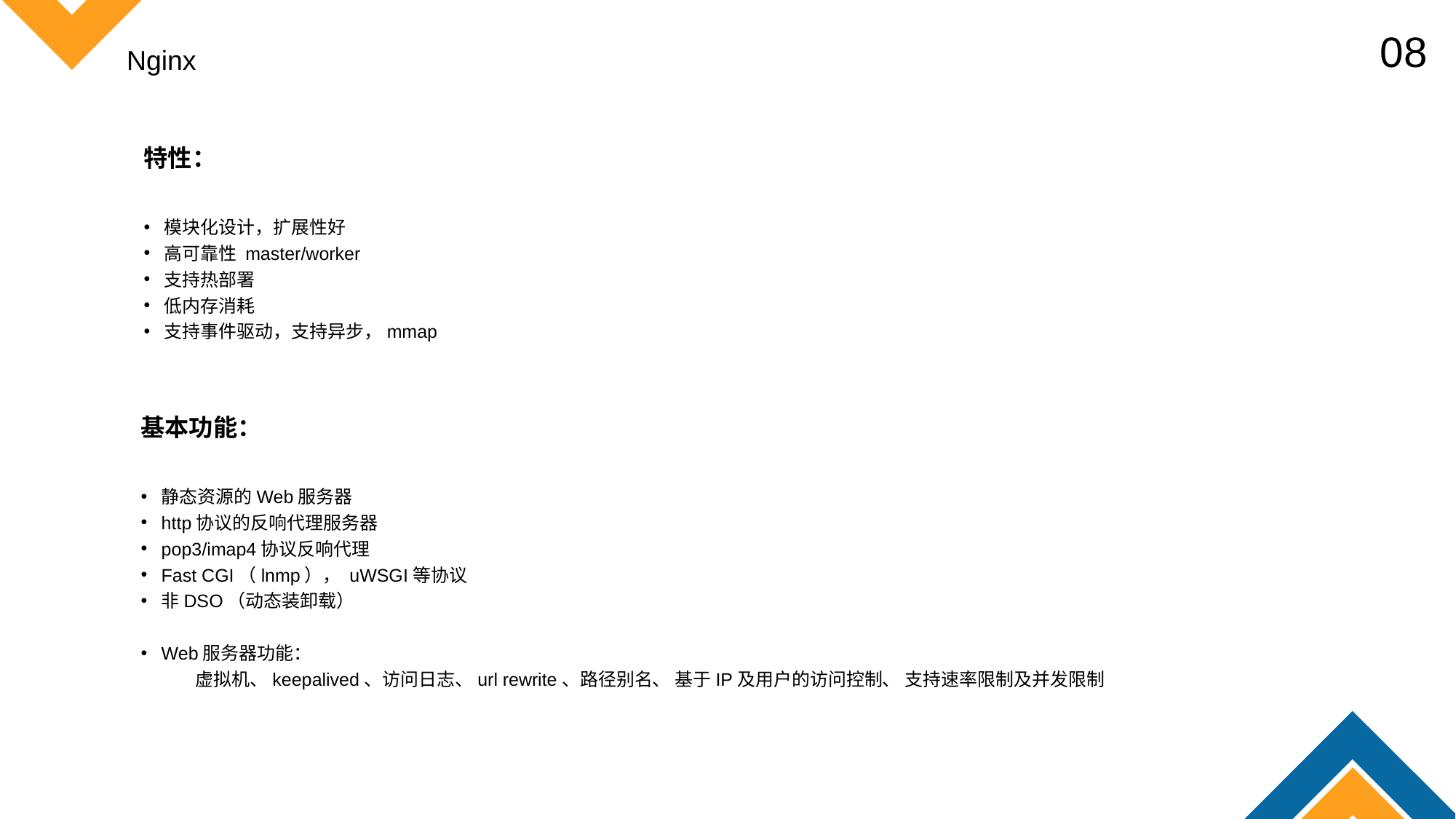

08
Nginx
特性：

模块化设计，扩展性好
高可靠性 master/worker
支持热部署
低内存消耗
支持事件驱动，支持异步，mmap

基本功能：

静态资源的Web服务器
http协议的反响代理服务器
pop3/imap4协议反响代理
Fast CGI（lnmp）， uWSGI等协议
非DSO（动态装卸载）

Web服务器功能：
虚拟机、keepalived、访问日志、url rewrite、路径别名、 基于IP及用户的访问控制、 支持速率限制及并发限制